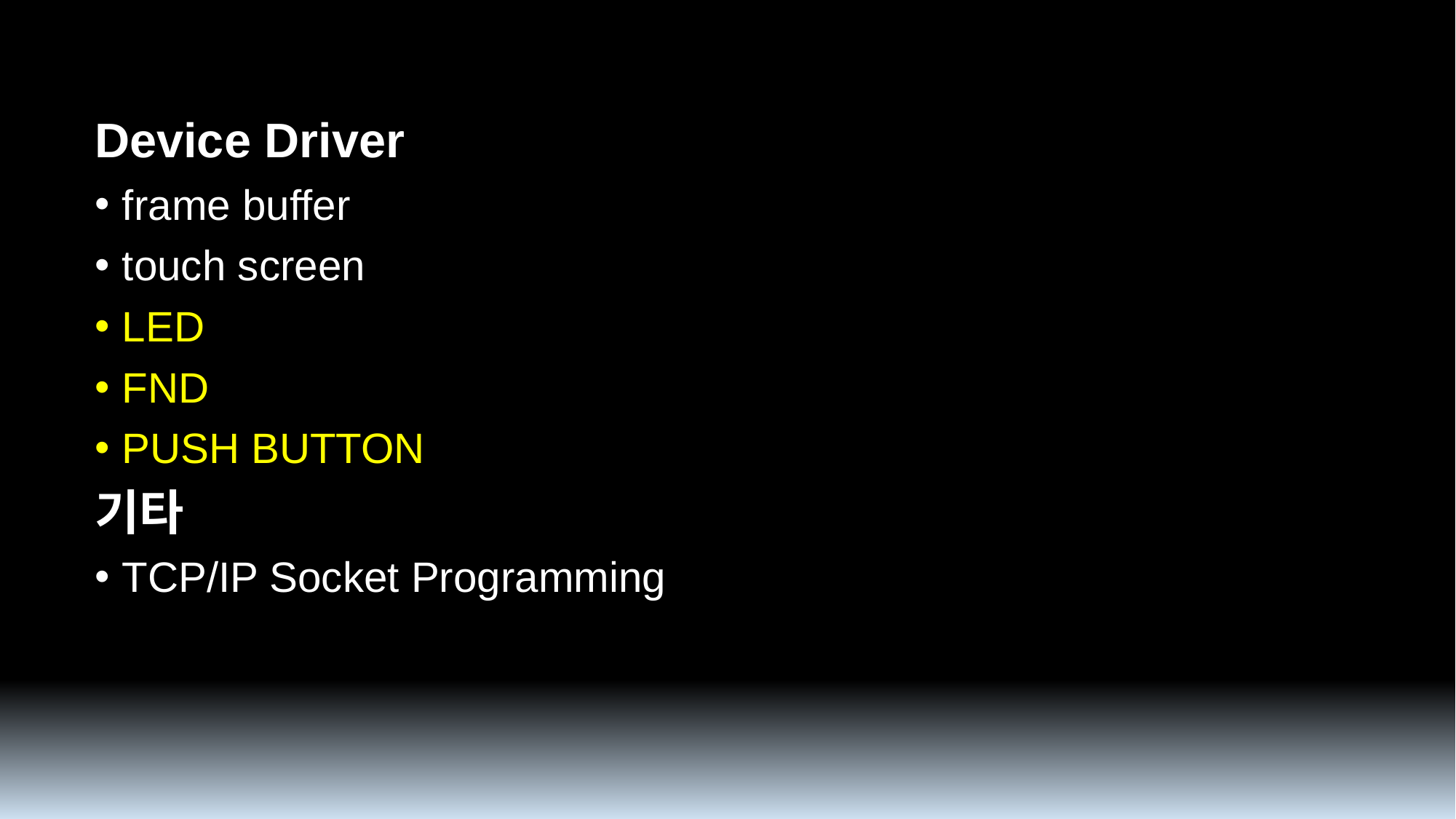

Device Driver
frame buffer
touch screen
LED
FND
PUSH BUTTON
기타
TCP/IP Socket Programming